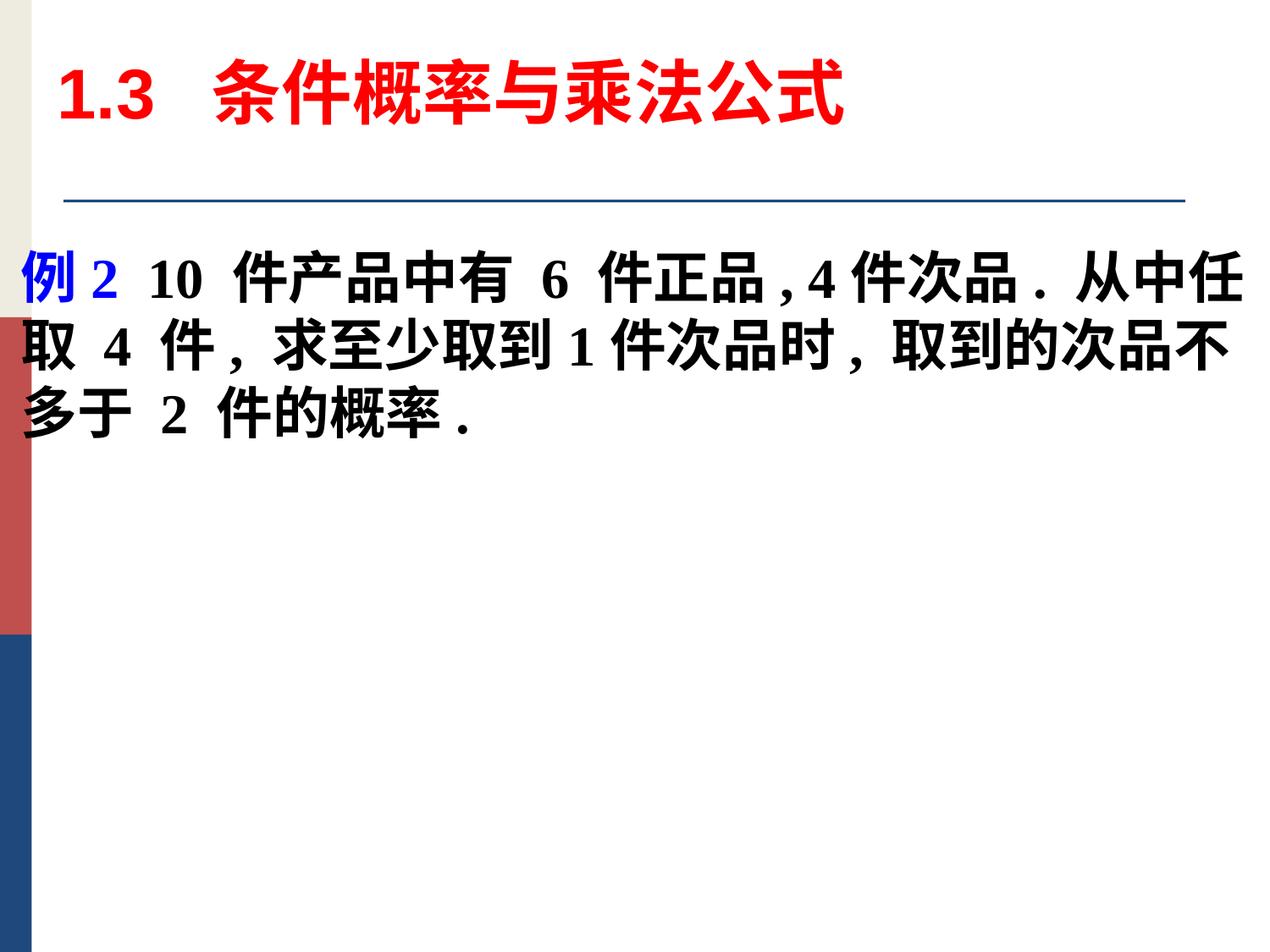

1.3  条件概率与乘法公式
例2  10 件产品中有 6 件正品, 4件次品. 从中任
取 4 件, 求至少取到1件次品时, 取到的次品不
多于 2 件的概率.